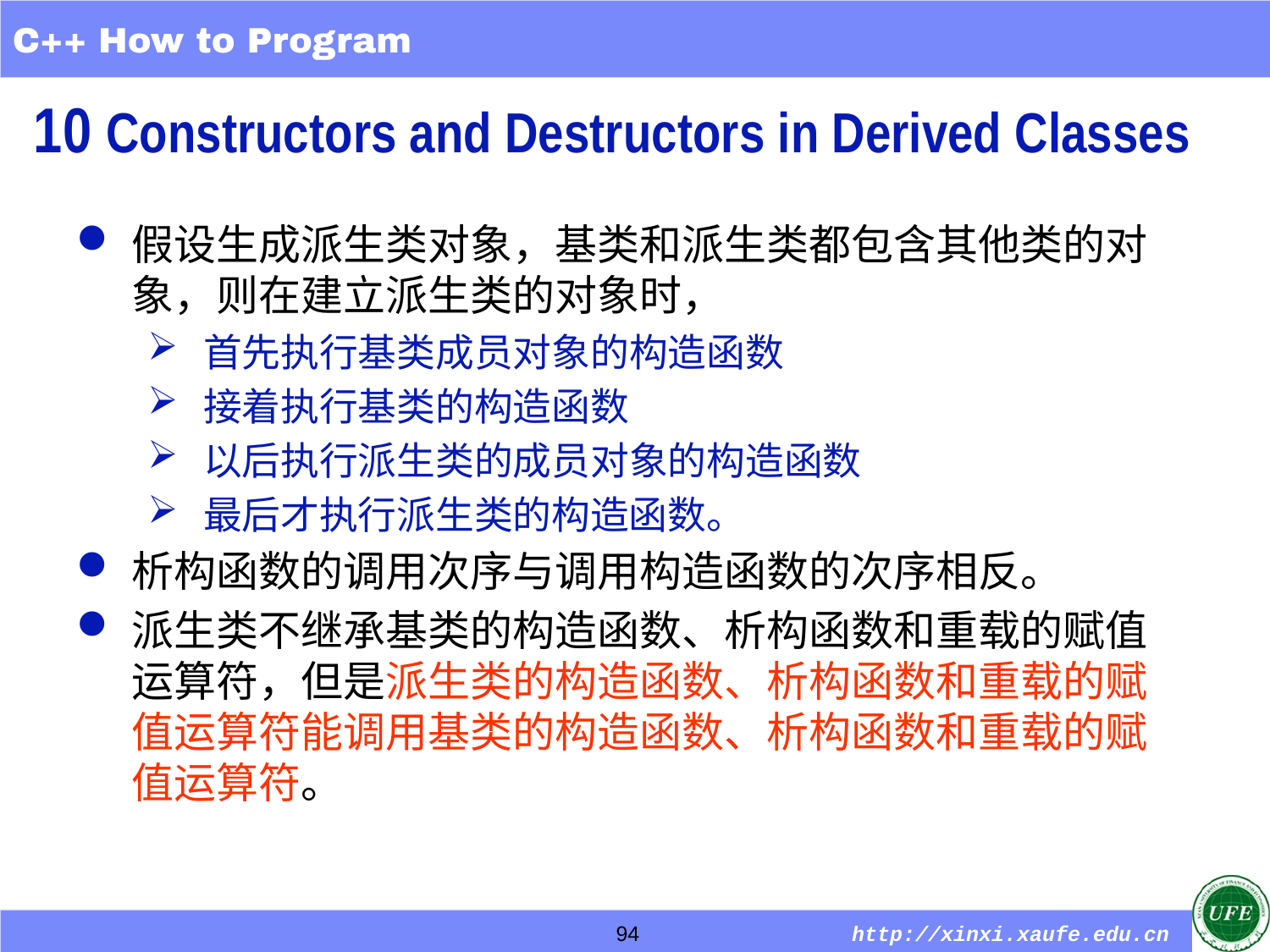

10 Constructors and Destructors in Derived Classes
假设生成派生类对象，基类和派生类都包含其他类的对象，则在建立派生类的对象时，
首先执行基类成员对象的构造函数
接着执行基类的构造函数
以后执行派生类的成员对象的构造函数
最后才执行派生类的构造函数。
析构函数的调用次序与调用构造函数的次序相反。
派生类不继承基类的构造函数、析构函数和重载的赋值运算符，但是派生类的构造函数、析构函数和重载的赋值运算符能调用基类的构造函数、析构函数和重载的赋值运算符。
94